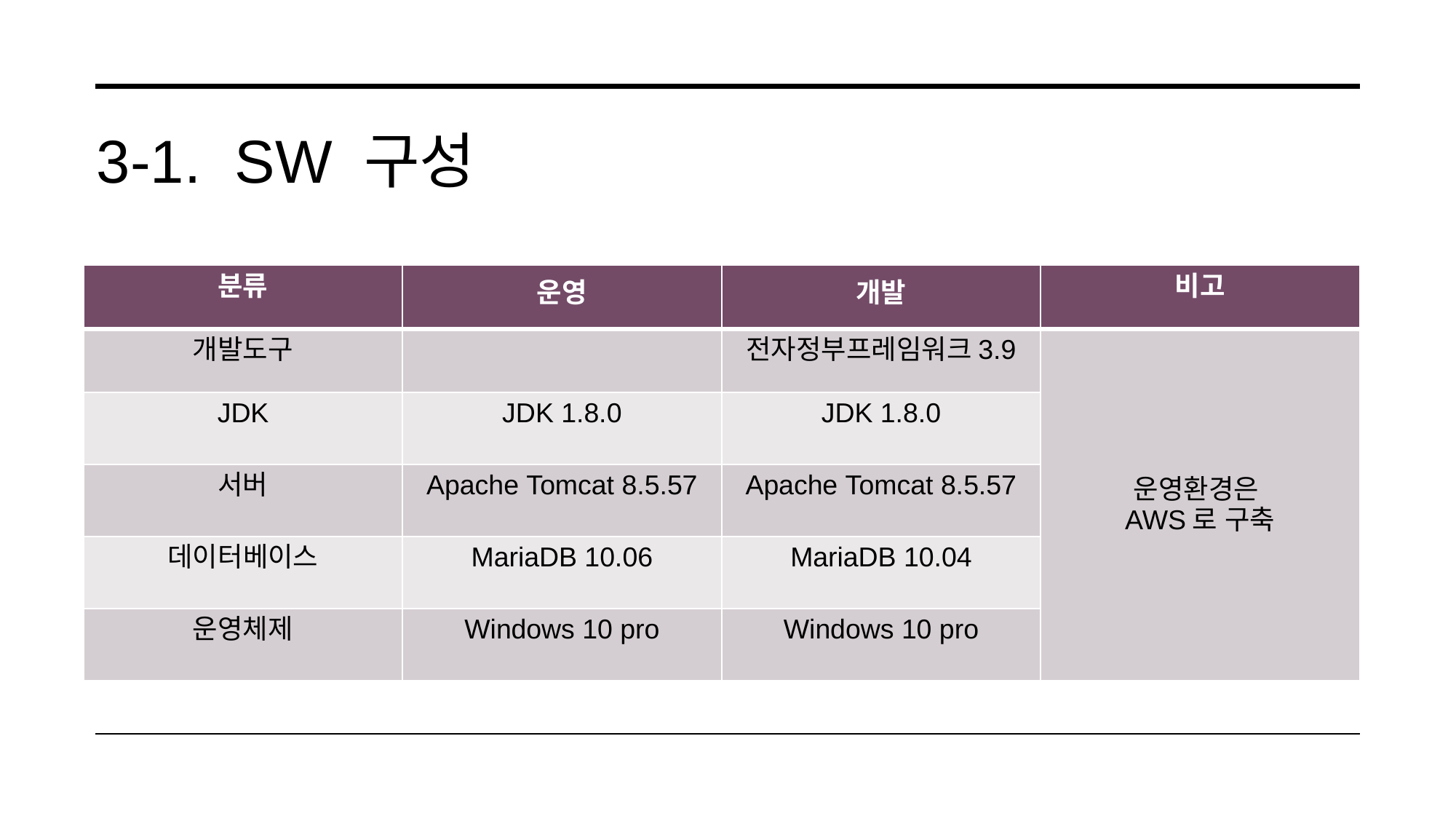

# 3-1.  SW 구성
| 분류 | 운영 | 개발 | 비고 |
| --- | --- | --- | --- |
| 개발도구 |  | 전자정부프레임워크3.9 | 운영환경은  AWS로 구축 |
| JDK | JDK 1.8.0 | JDK 1.8.0 |  |
| 서버 | Apache Tomcat 8.5.57 | Apache Tomcat 8.5.57 |  |
| 데이터베이스 | MariaDB 10.06 | MariaDB 10.04 |  |
| 운영체제 | Windows 10 pro | Windows 10 pro |  |